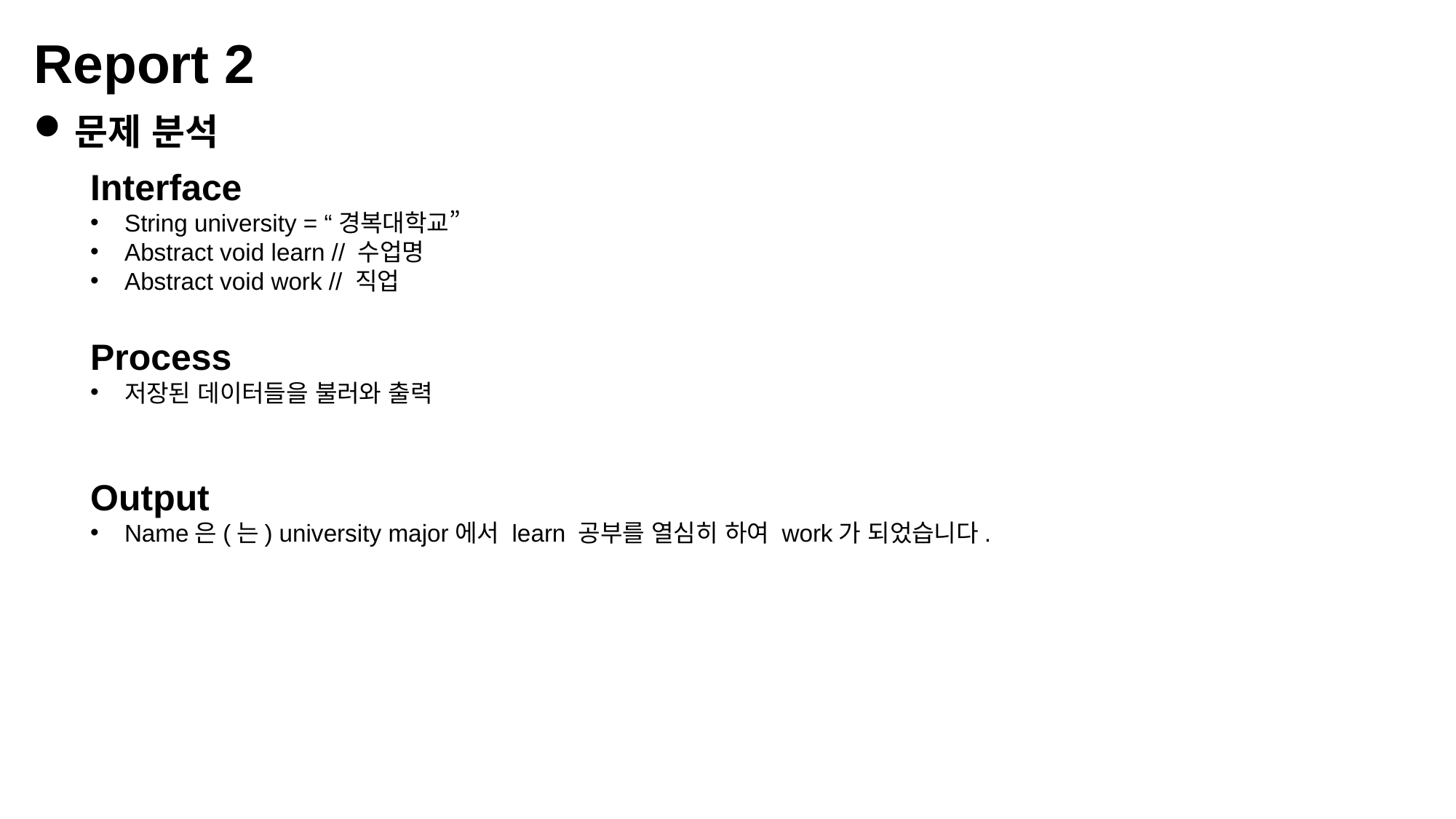

Report 2
문제 분석
Interface
String university = “경복대학교”
Abstract void learn // 수업명
Abstract void work // 직업
Process
저장된 데이터들을 불러와 출력
Output
Name은(는) university major에서 learn 공부를 열심히 하여 work가 되었습니다.